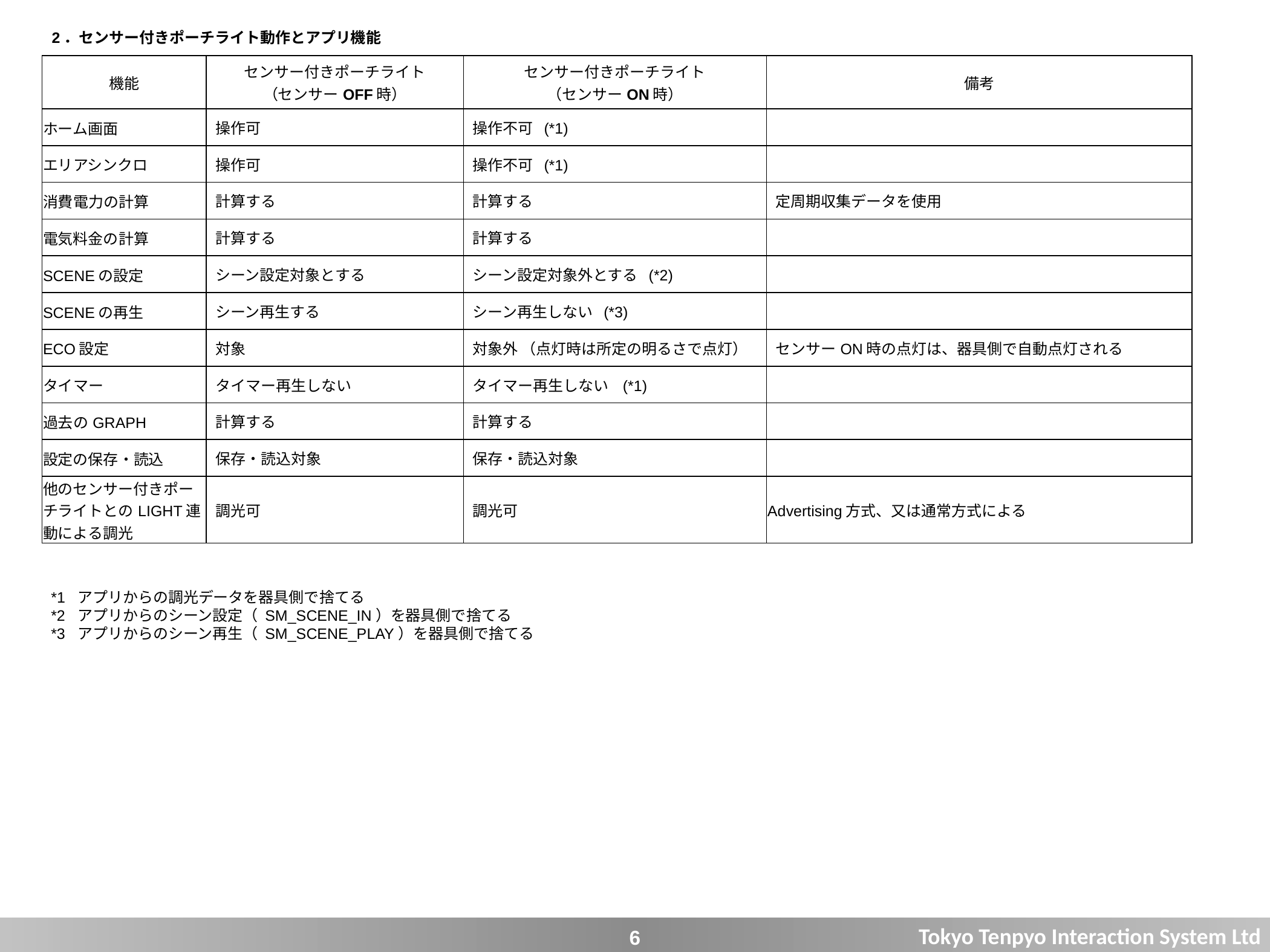

2．センサー付きポーチライト動作とアプリ機能
| 機能 | センサー付きポーチライト （センサーOFF時） | センサー付きポーチライト （センサーON時） | 備考 |
| --- | --- | --- | --- |
| ホーム画面 | 操作可 | 操作不可 (\*1) |  |
| エリアシンクロ | 操作可 | 操作不可 (\*1) |  |
| 消費電力の計算 | 計算する | 計算する | 定周期収集データを使用 |
| 電気料金の計算 | 計算する | 計算する |  |
| SCENEの設定 | シーン設定対象とする | シーン設定対象外とする (\*2) |  |
| SCENEの再生 | シーン再生する | シーン再生しない (\*3) |  |
| ECO設定 | 対象 | 対象外 （点灯時は所定の明るさで点灯） | センサーON時の点灯は、器具側で自動点灯される |
| タイマー | タイマー再生しない | タイマー再生しない (\*1) |  |
| 過去のGRAPH | 計算する | 計算する |  |
| 設定の保存・読込 | 保存・読込対象 | 保存・読込対象 |  |
| 他のセンサー付きポーチライトとのLIGHT連動による調光 | 調光可 | 調光可 | Advertising方式、又は通常方式による |
*1  アプリからの調光データを器具側で捨てる
*2  アプリからのシーン設定（ SM_SCENE_IN）を器具側で捨てる
*3  アプリからのシーン再生（ SM_SCENE_PLAY）を器具側で捨てる
6